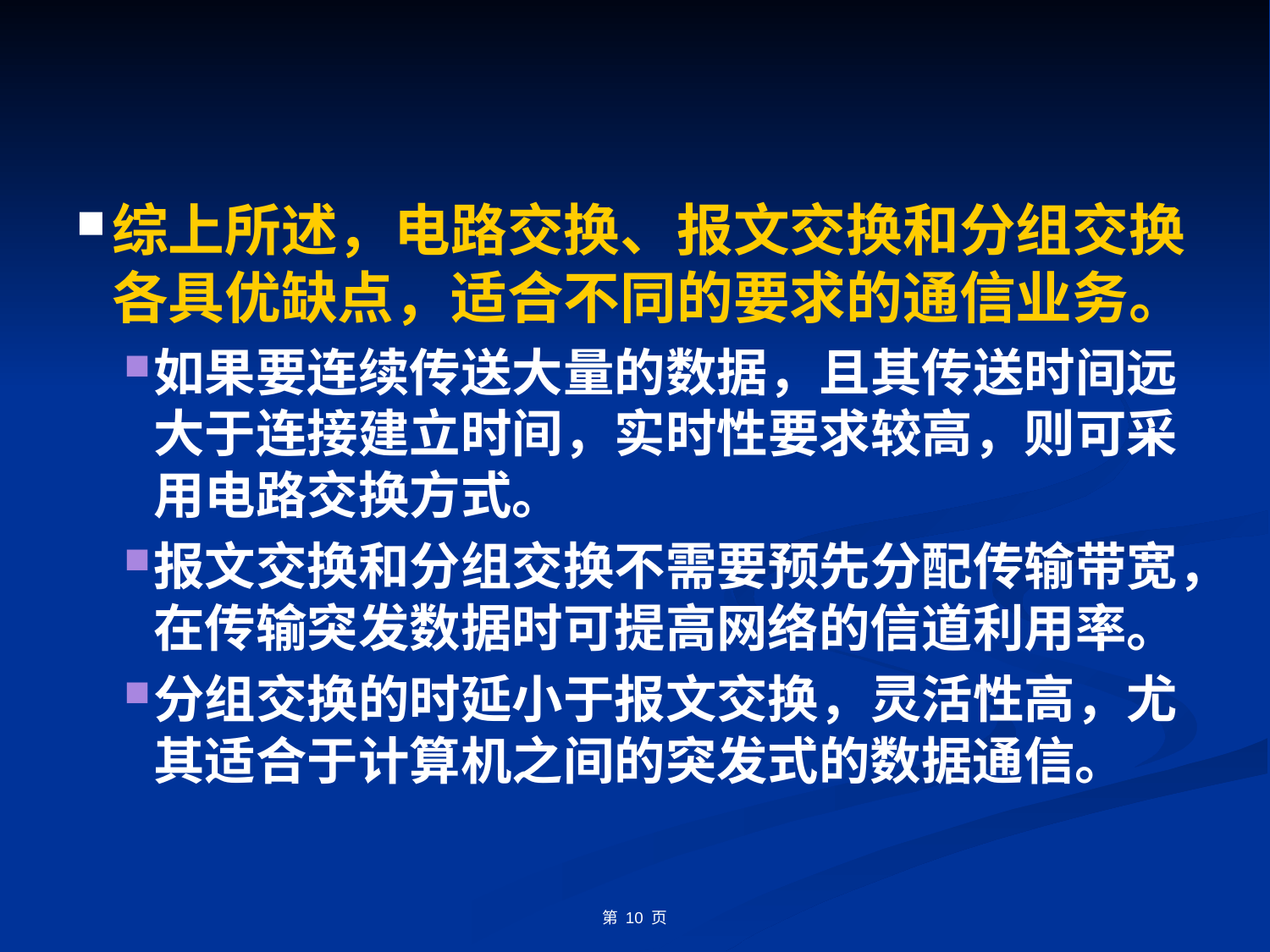

#
综上所述，电路交换、报文交换和分组交换各具优缺点，适合不同的要求的通信业务。
如果要连续传送大量的数据，且其传送时间远大于连接建立时间，实时性要求较高，则可采用电路交换方式。
报文交换和分组交换不需要预先分配传输带宽，在传输突发数据时可提高网络的信道利用率。
分组交换的时延小于报文交换，灵活性高，尤其适合于计算机之间的突发式的数据通信。
第 10 页